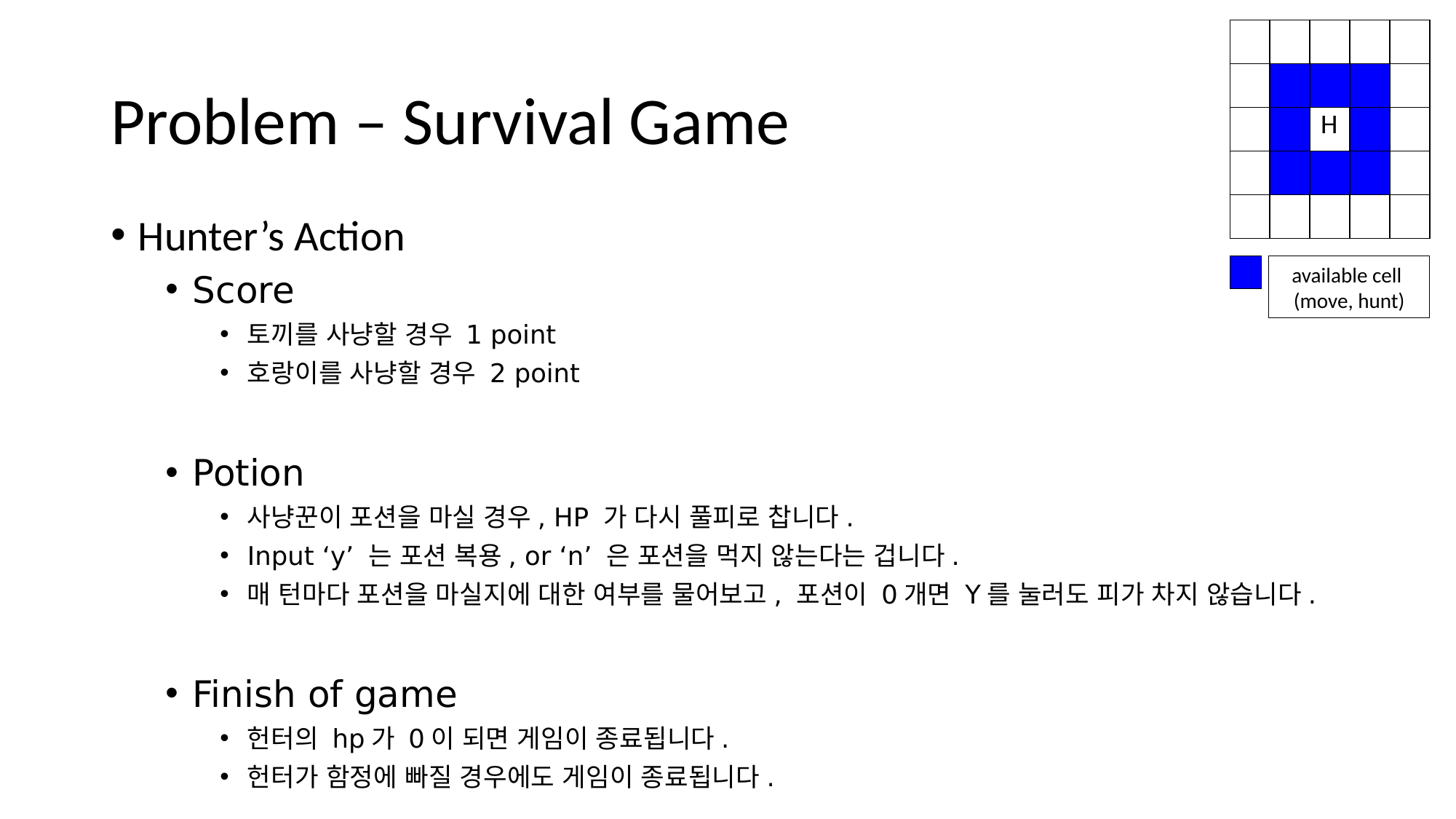

|  |  |  |  |  |
| --- | --- | --- | --- | --- |
|  |  |  |  |  |
|  |  | H |  |  |
|  |  |  |  |  |
|  |  |  |  |  |
# Problem – Survival Game
Hunter’s Action
Score
토끼를 사냥할 경우 1 point
호랑이를 사냥할 경우 2 point

Potion
사냥꾼이 포션을 마실 경우, HP 가 다시 풀피로 찹니다.
Input ‘y’ 는 포션 복용, or ‘n’ 은 포션을 먹지 않는다는 겁니다.
매 턴마다 포션을 마실지에 대한 여부를 물어보고, 포션이 0개면 Y를 눌러도 피가 차지 않습니다.

Finish of game
헌터의 hp가 0이 되면 게임이 종료됩니다.
헌터가 함정에 빠질 경우에도 게임이 종료됩니다.

available cell
(move, hunt)